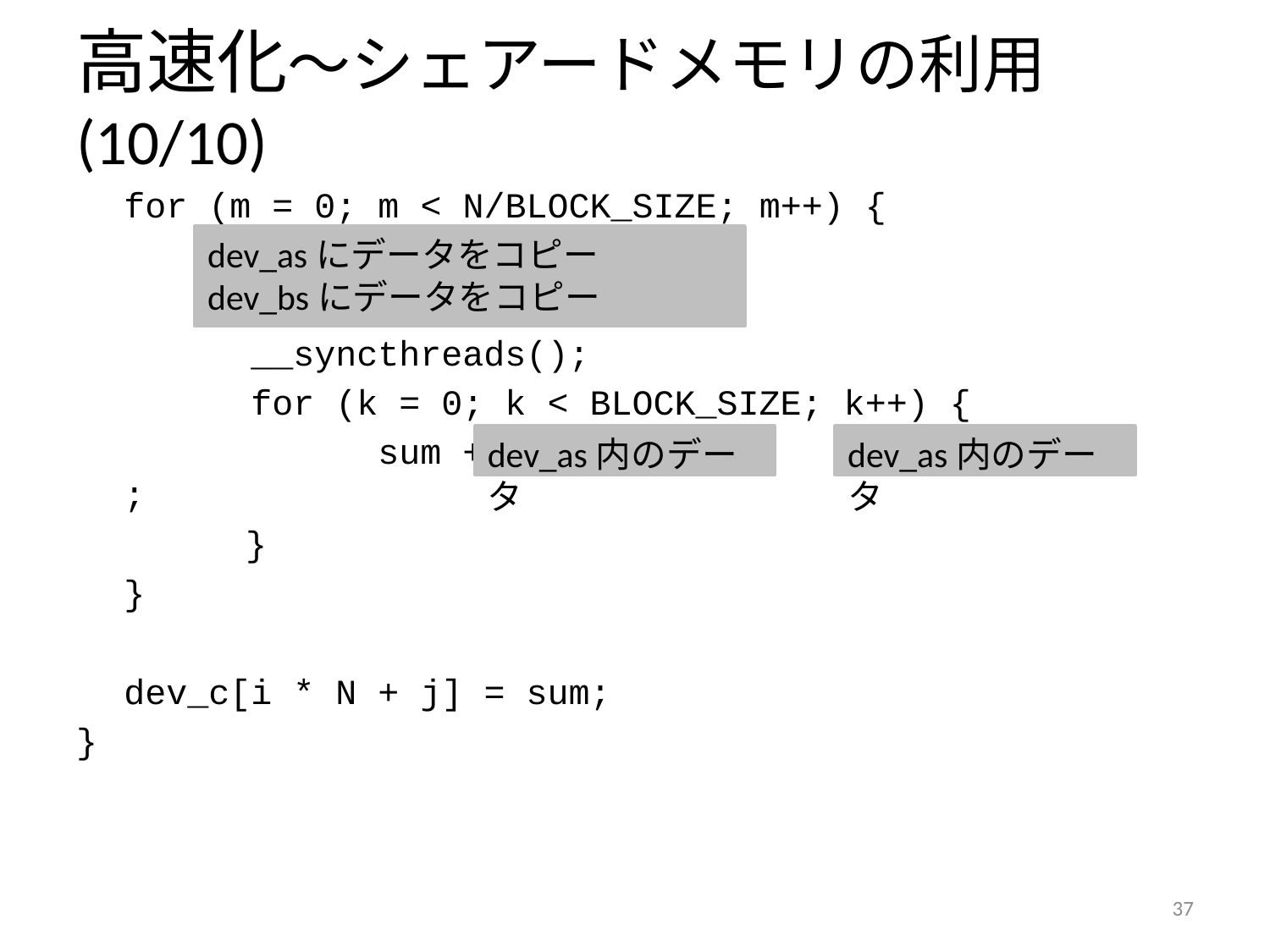

# 高速化～シェアードメモリの利用 (10/10)
	for (m = 0; m < N/BLOCK_SIZE; m++) {

		__syncthreads();
		for (k = 0; k < BLOCK_SIZE; k++) {
			sum +=                *                ;
        }
	}

	dev_c[i * N + j] = sum;
}

dev_asにデータをコピー
dev_bsにデータをコピー
dev_as内のデータ
dev_as内のデータ
37